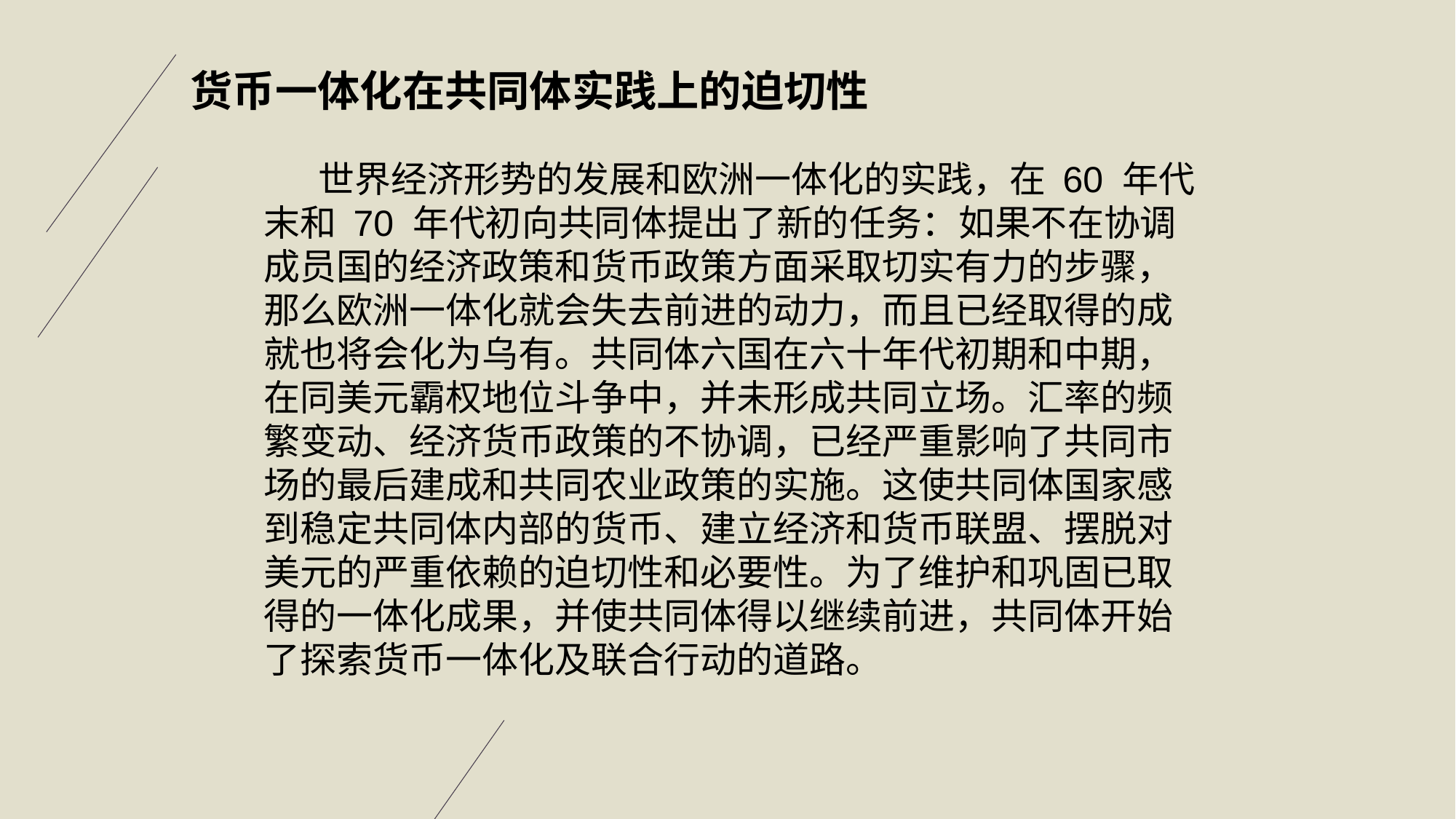

货币一体化在共同体实践上的迫切性

变化对共同体的不利影响
世界经济形势的发展和欧洲一体化的实践，在 60 年代末和 70 年代初向共同体提出了新的任务：如果不在协调成员国的经济政策和货币政策方面采取切实有力的步骤，那么欧洲一体化就会失去前进的动力，而且已经取得的成就也将会化为乌有。共同体六国在六十年代初期和中期，在同美元霸权地位斗争中，并未形成共同立场。汇率的频繁变动、经济货币政策的不协调，已经严重影响了共同市场的最后建成和共同农业政策的实施。这使共同体国家感到稳定共同体内部的货币、建立经济和货币联盟、摆脱对美元的严重依赖的迫切性和必要性。为了维护和巩固已取得的一体化成果，并使共同体得以继续前进，共同体开始了探索货币一体化及联合行动的道路。

弊端
 第一、美元危机一次又一次地冲击欧洲货币市场，造成金融投机风潮和汇率的频繁波动，严重地影响了共同成员国政府对本国经济的宏观控制。
第二、汇率的波动，使成员国无法顺利地开展自己的对外贸易。变幻不定的汇率在各成员国之间制造了新的贸易壁垒。
第三、国际金融货币危机冲击了共同农业政策。汇率的波动使农产品的计价变得非常复杂和困难。
第四、汇率不稳使投资者无法预计他们的投资收益，造成投资不振，加重了各国经济的不景气，另一方面，也使资本在共同体之间无法真正自由流动，使开发落后地区、促进共同体成员国之间经济均衡发展的愿望成为了一种空话。